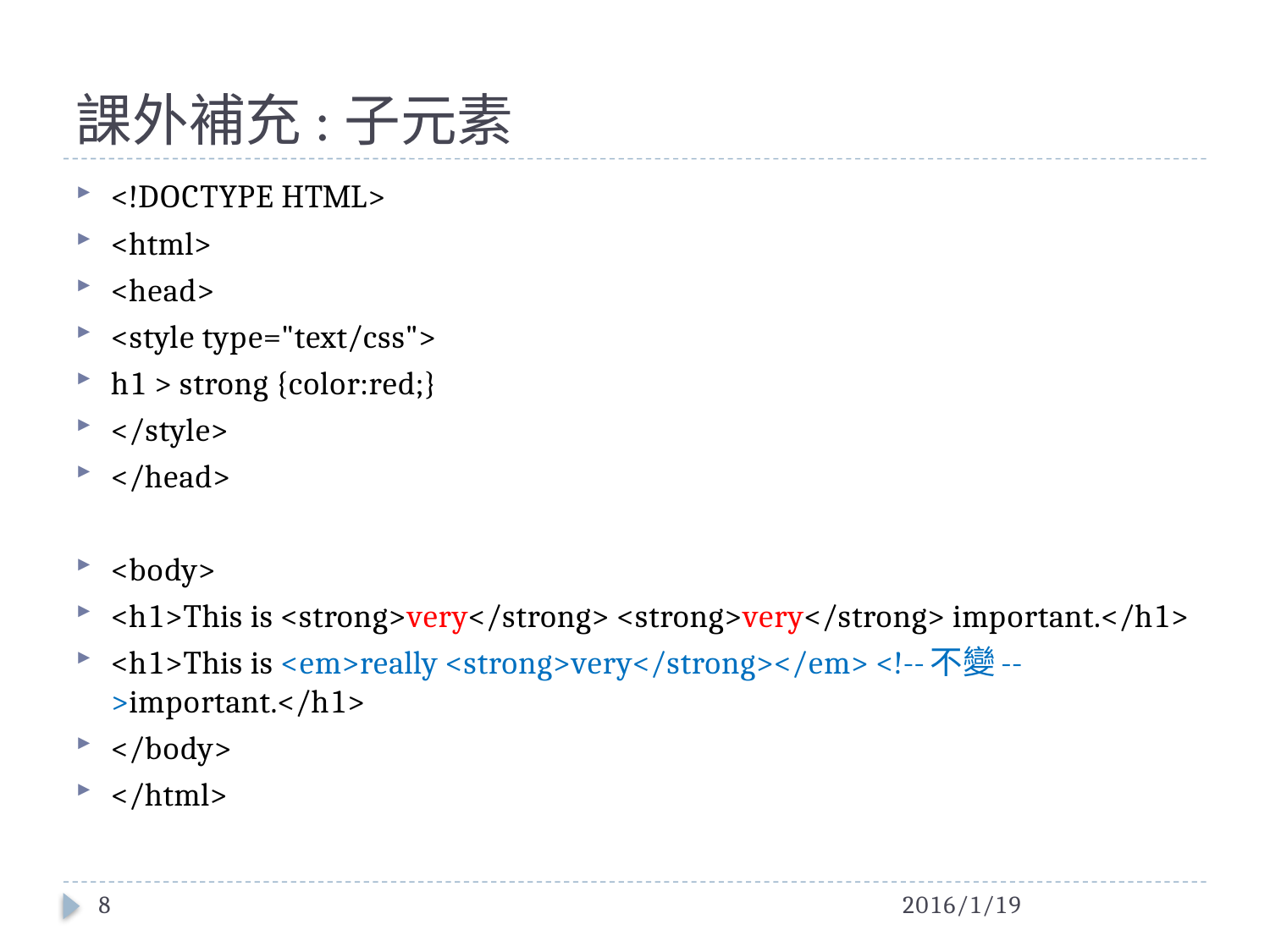

# 課外補充:子元素
<!DOCTYPE HTML>
<html>
<head>
<style type="text/css">
h1 > strong {color:red;}
</style>
</head>

<body>
<h1>This is <strong>very</strong> <strong>very</strong> important.</h1>
<h1>This is <em>really <strong>very</strong></em> <!--不變-->important.</h1>
</body>
</html>
8
2016/1/19